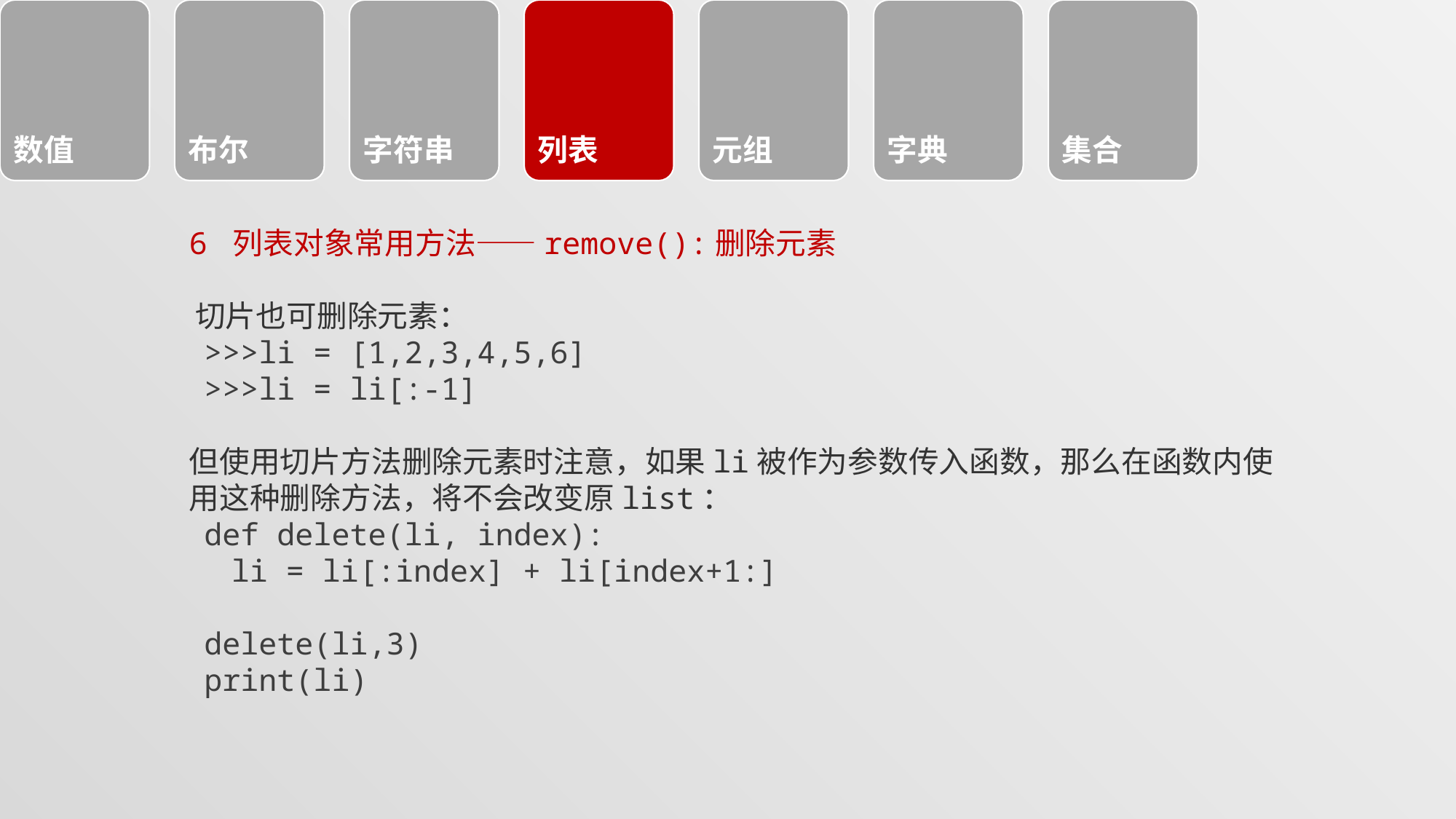

#
6 列表对象常用方法——remove():删除元素

    切片也可删除元素：
>>>li = [1,2,3,4,5,6]
>>>li = li[:-1]

但使用切片方法删除元素时注意，如果li被作为参数传入函数，那么在函数内使用这种删除方法，将不会改变原list：
def delete(li, index):
li = li[:index] + li[index+1:]

delete(li,3)
print(li)